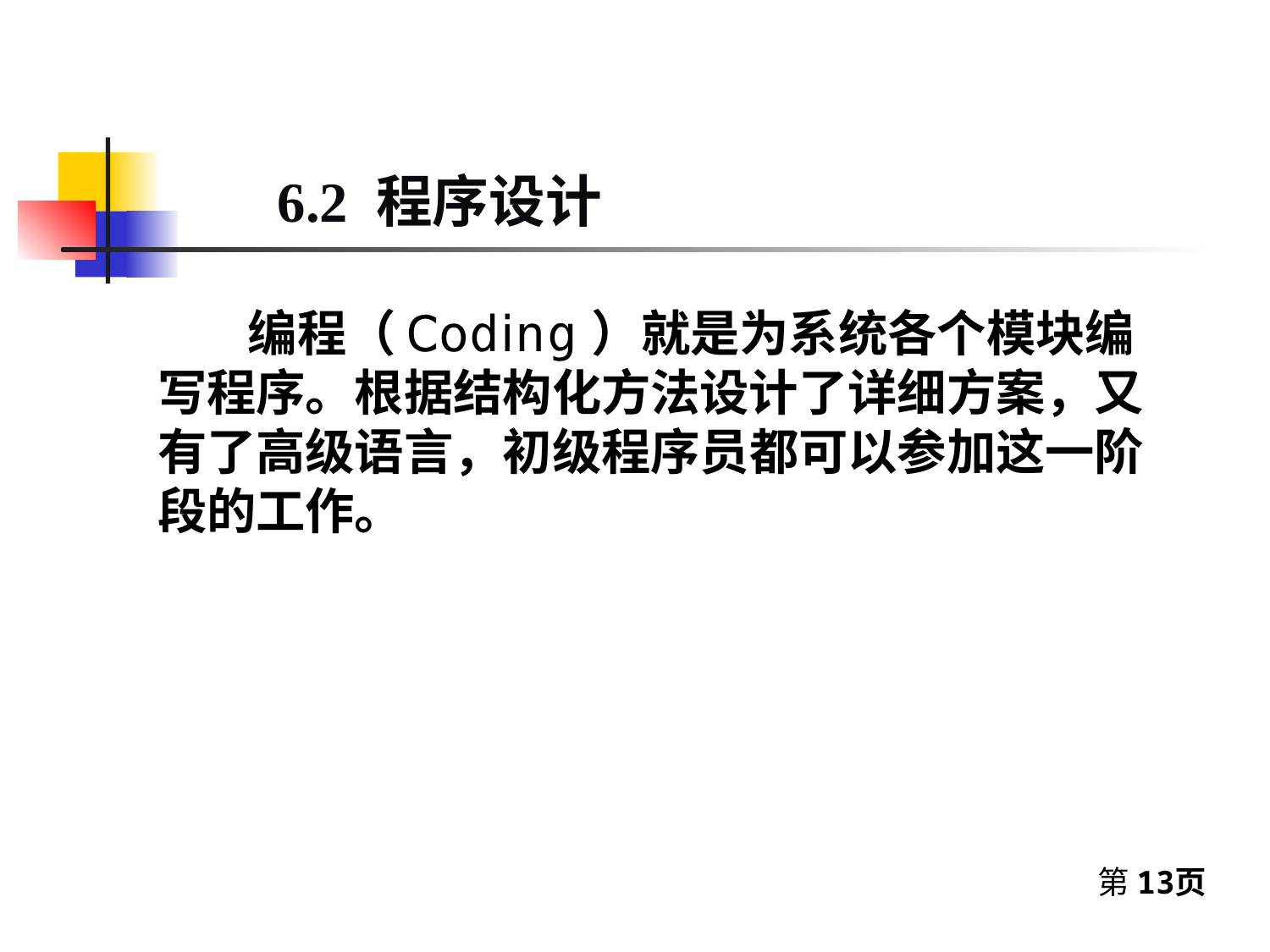

6.2 程序设计
       编程（Coding）就是为系统各个模块编写程序。根据结构化方法设计了详细方案，又有了高级语言，初级程序员都可以参加这一阶段的工作。